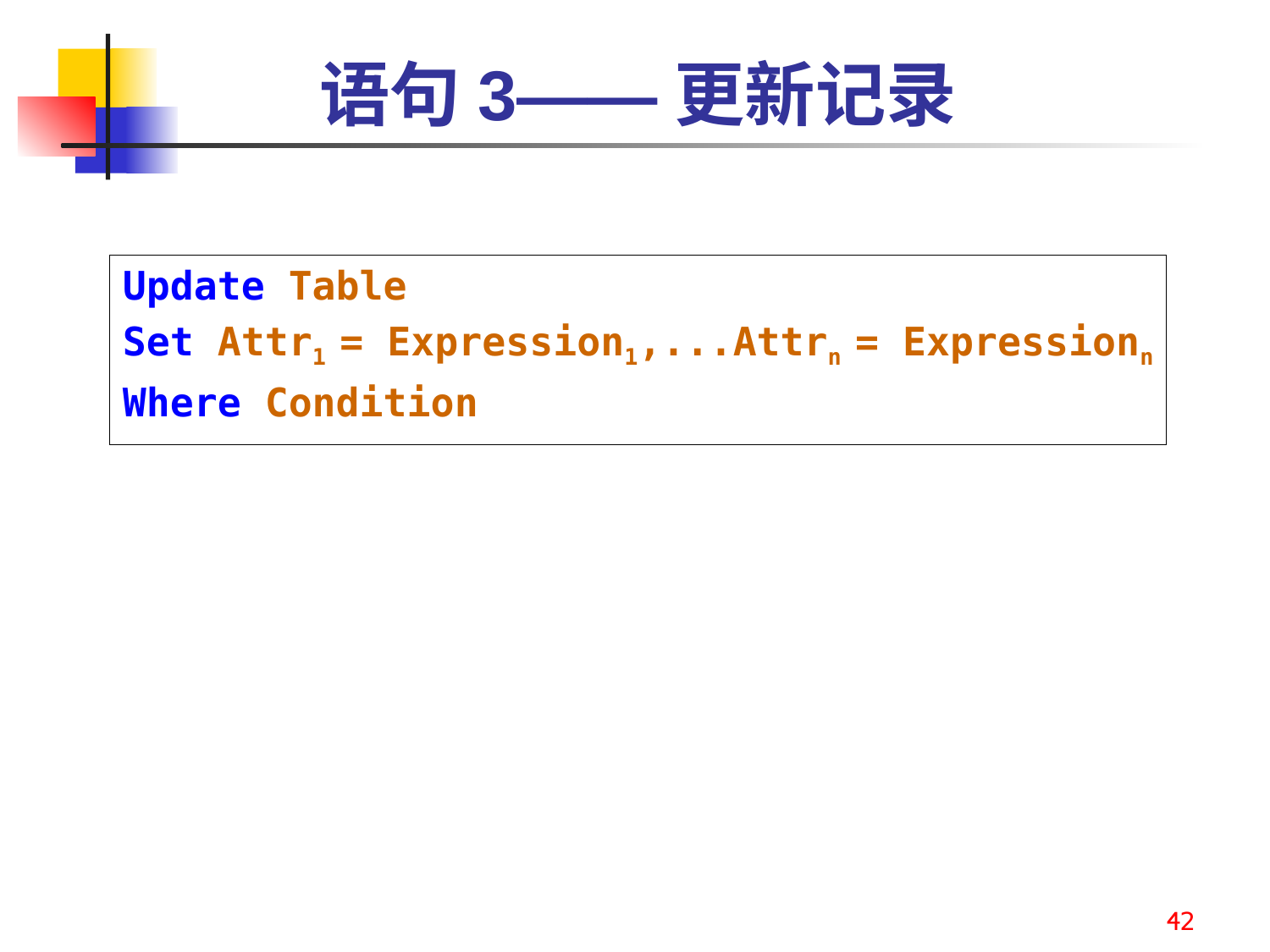

# 语句3——更新记录
Update Table
Set Attr1 = Expression1,...Attrn = Expressionn
Where Condition

42